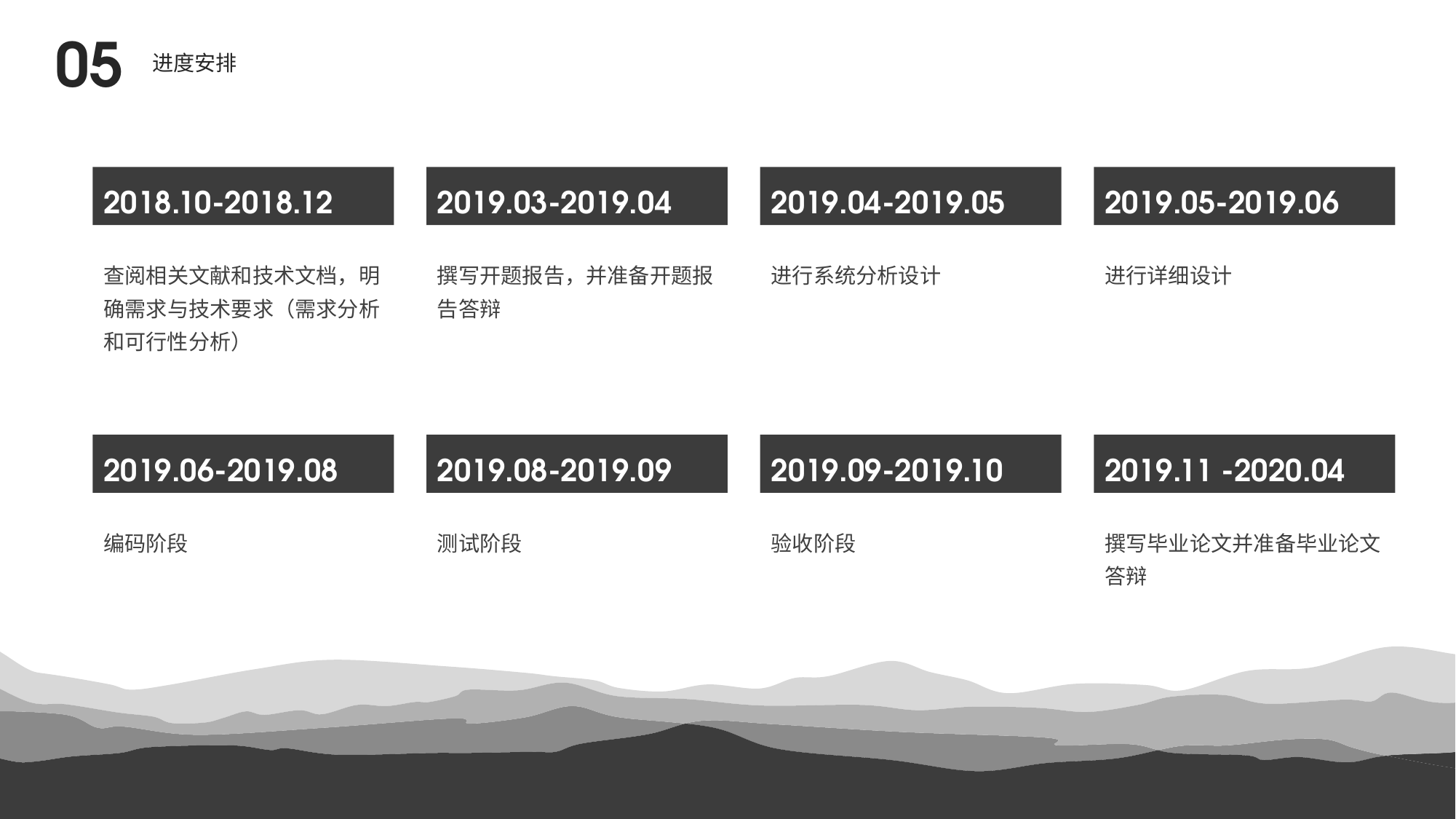

05
进度安排
2018.10-2018.12
2019.03-2019.04
2019.04-2019.05
2019.05-2019.06
查阅相关文献和技术文档，明确需求与技术要求（需求分析和可行性分析）
撰写开题报告，并准备开题报告答辩
进行系统分析设计
进行详细设计
2019.06-2019.08
2019.08-2019.09
2019.09-2019.10
2019.11 -2020.04
编码阶段
测试阶段
验收阶段
撰写毕业论文并准备毕业论文答辩